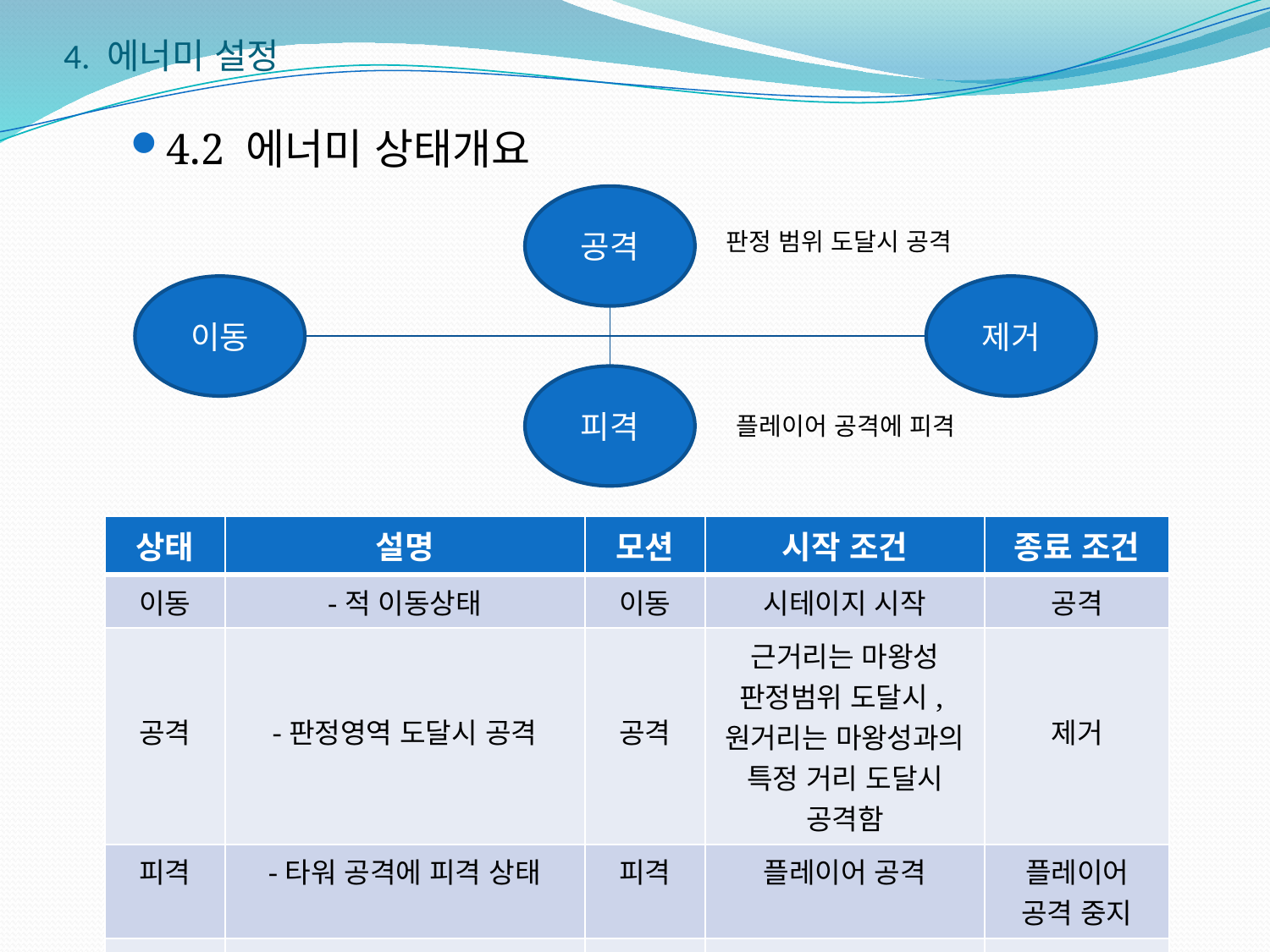

# 4. 에너미 설정
4.2 에너미 상태개요
공격
판정 범위 도달시 공격
이동
제거
피격
플레이어 공격에 피격
| 상태 | 설명 | 모션 | 시작 조건 | 종료 조건 |
| --- | --- | --- | --- | --- |
| 이동 | -적 이동상태 | 이동 | 시테이지 시작 | 공격 |
| 공격 | -판정영역 도달시 공격 | 공격 | 근거리는 마왕성 판정범위 도달시, 원거리는 마왕성과의 특정 거리 도달시 공격함 | 제거 |
| 피격 | -타워 공격에 피격 상태 | 피격 | 플레이어 공격 | 플레이어 공격 중지 |
| 제거 | -적이 죽어 사라짐 | 제거 | HP 0이 될 시 | 사라짐 |